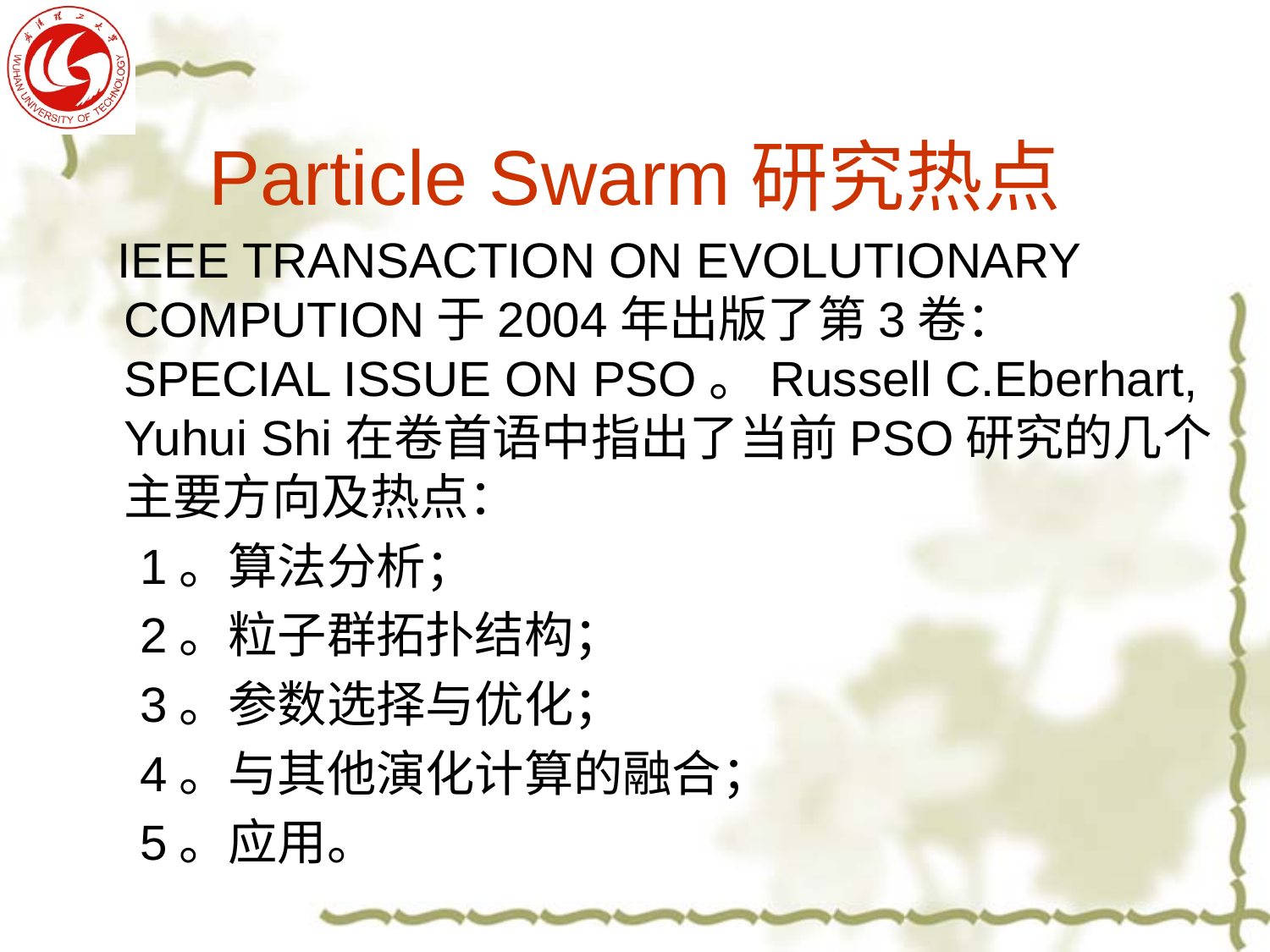

# Particle Swarm研究热点
   IEEE TRANSACTION ON EVOLUTIONARY COMPUTION于2004年出版了第3卷：SPECIAL ISSUE ON PSO。Russell C.Eberhart, Yuhui Shi在卷首语中指出了当前PSO研究的几个主要方向及热点：
1。算法分析；
2。粒子群拓扑结构；
3。参数选择与优化；
4。与其他演化计算的融合；
5。应用。